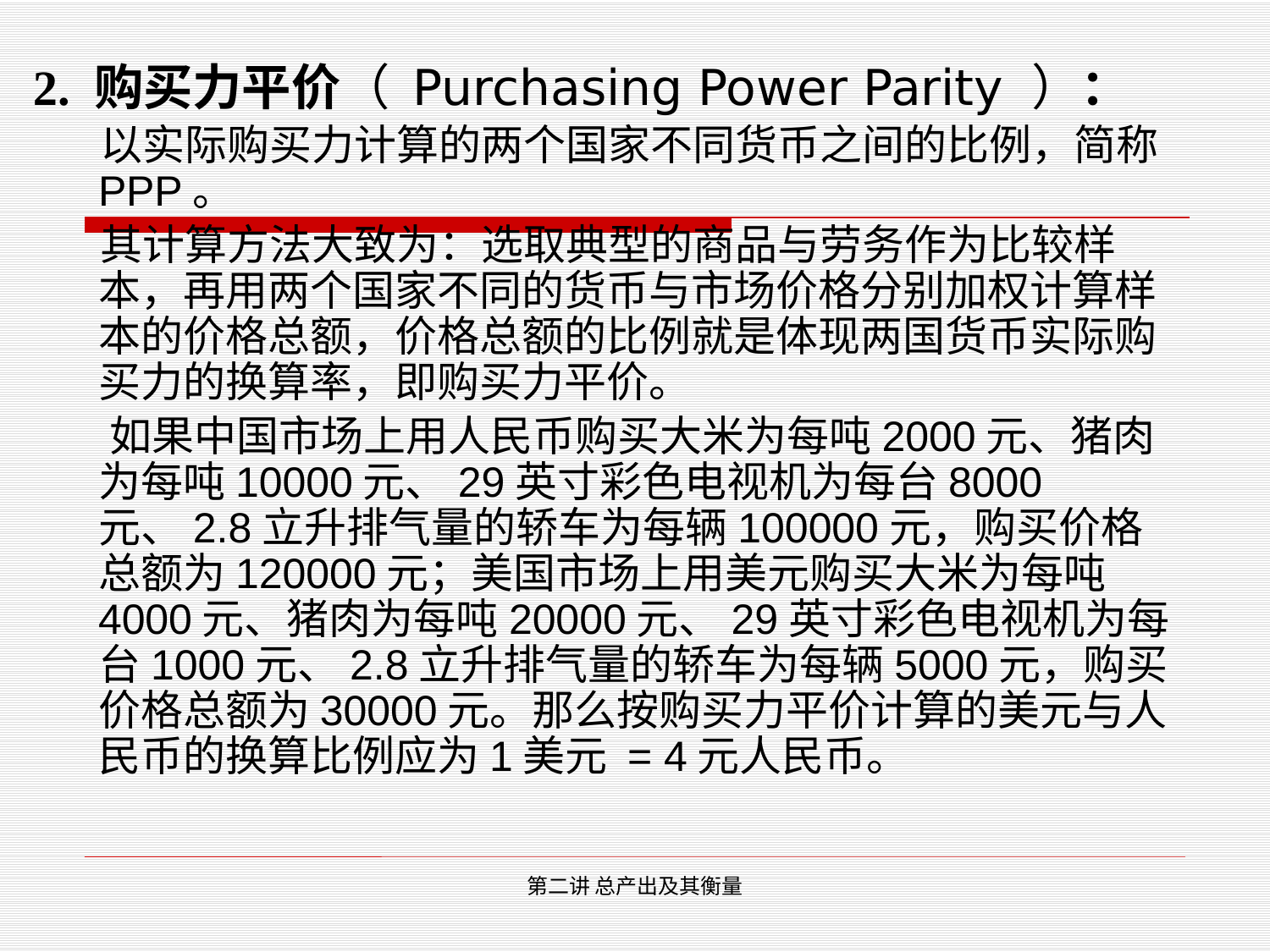

2. 购买力平价（ Purchasing Power Parity ）：
      以实际购买力计算的两个国家不同货币之间的比例，简称PPP。
      其计算方法大致为：选取典型的商品与劳务作为比较样本，再用两个国家不同的货币与市场价格分别加权计算样本的价格总额，价格总额的比例就是体现两国货币实际购买力的换算率，即购买力平价。
       如果中国市场上用人民币购买大米为每吨2000元、猪肉为每吨10000元、29英寸彩色电视机为每台8000元、2.8立升排气量的轿车为每辆100000元，购买价格总额为120000元；美国市场上用美元购买大米为每吨4000元、猪肉为每吨20000元、29英寸彩色电视机为每台1000元、2.8立升排气量的轿车为每辆5000元，购买价格总额为30000元。那么按购买力平价计算的美元与人民币的换算比例应为1美元 = 4元人民币。

第二讲 总产出及其衡量